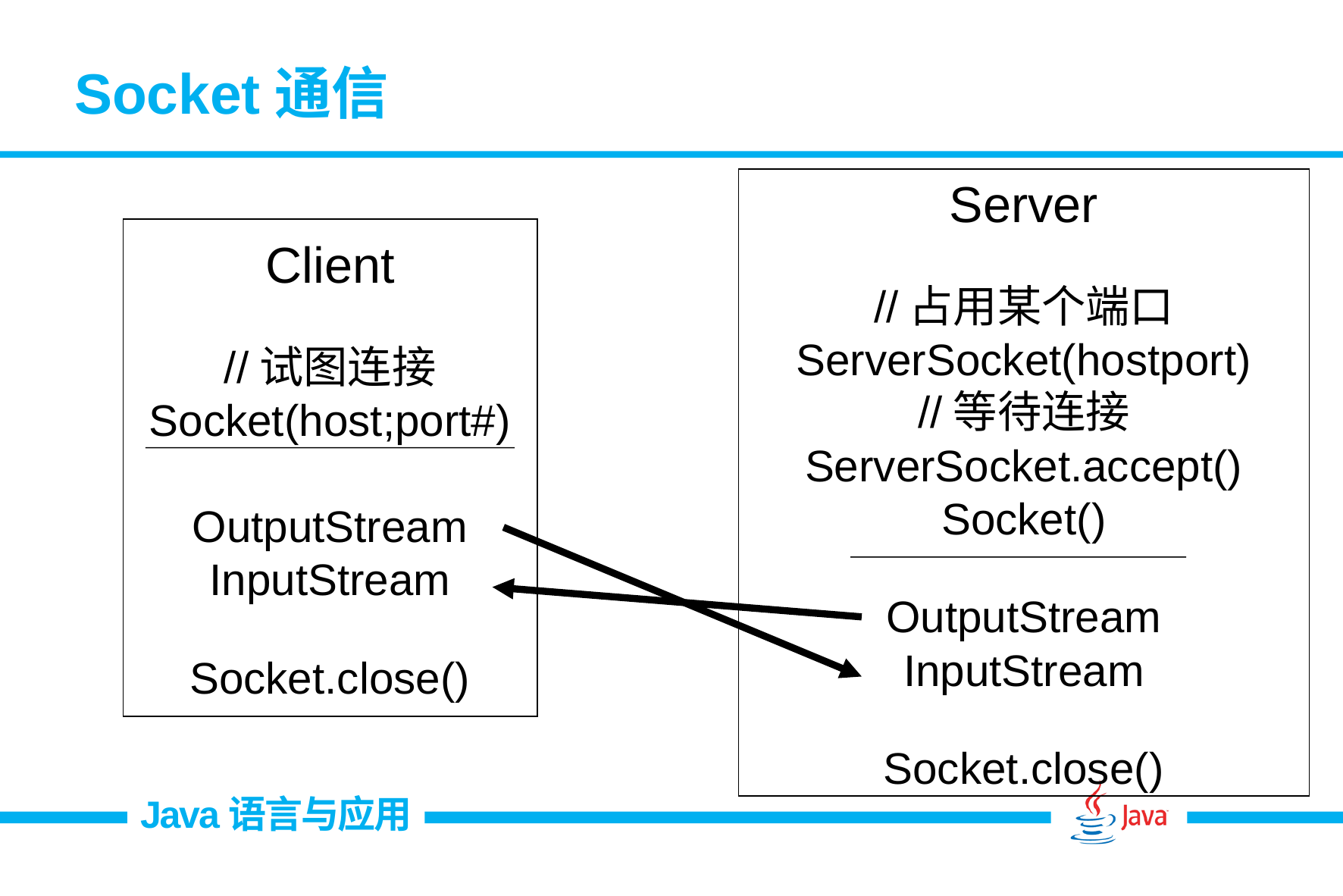

# Socket通信
Server

//占用某个端口
ServerSocket(hostport)
//等待连接
ServerSocket.accept()
Socket()

OutputStream
InputStream

Socket.close()

Client

//试图连接
Socket(host;port#)

OutputStream
InputStream

Socket.close()